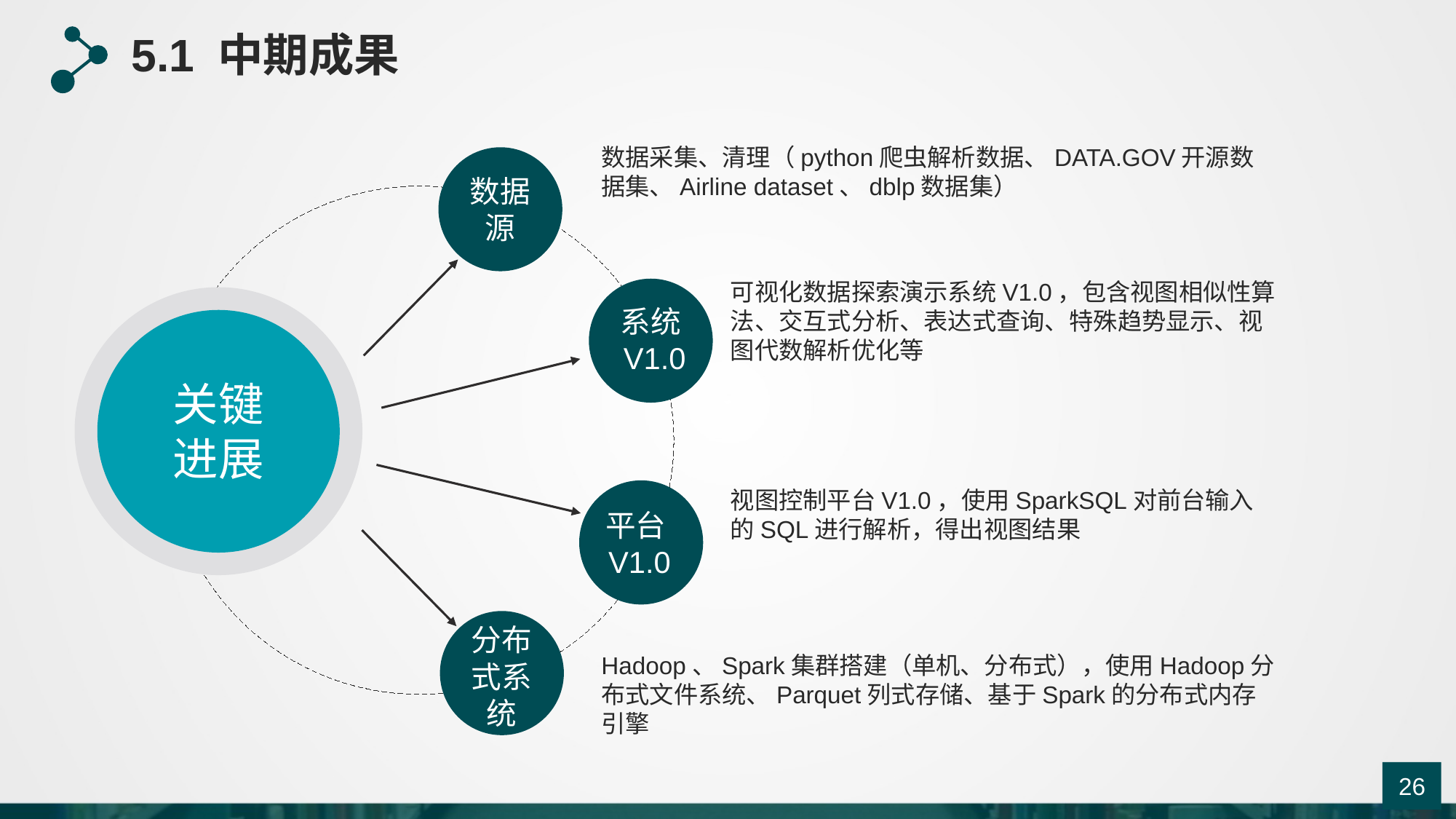

5.1 中期成果

数据采集、清理（python爬虫解析数据、DATA.GOV开源数据集、Airline dataset、dblp数据集）

数据源

可视化数据探索演示系统V1.0，包含视图相似性算法、交互式分析、表达式查询、特殊趋势显示、视图代数解析优化等

系统V1.0

关键进展

视图控制平台V1.0，使用SparkSQL对前台输入的SQL进行解析，得出视图结果

平台V1.0

分布式系统
Hadoop、Spark集群搭建（单机、分布式），使用Hadoop分布式文件系统、Parquet列式存储、基于Spark的分布式内存引擎